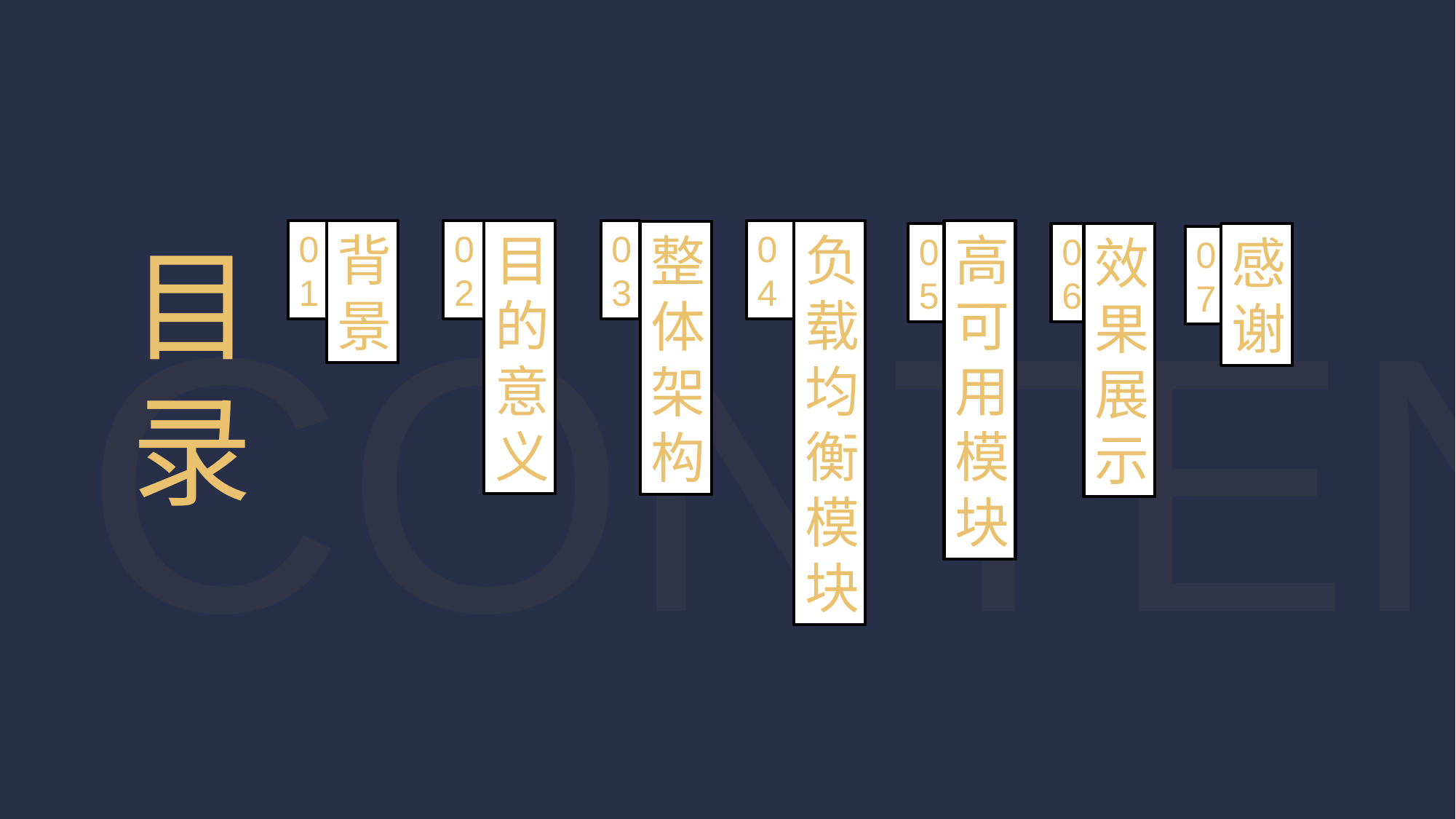

背景
01
03
整体架构

04
负载均衡模块
02
目的意义
高可用模块
05
目录
06
效果展示
感谢
07
CONTENTS